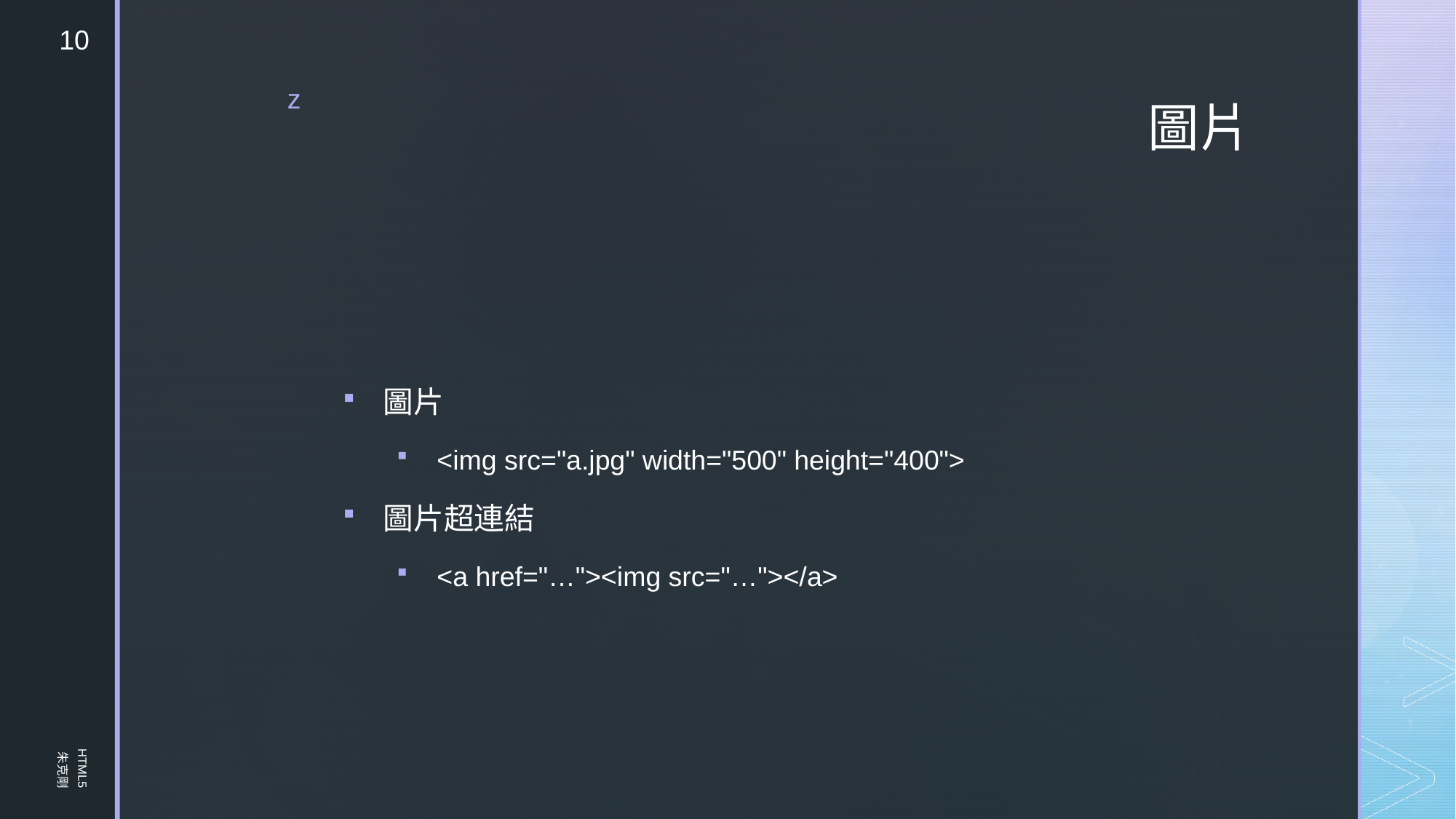

10
# 圖片
圖片
<img src="a.jpg" width="500" height="400">
圖片超連結
<a href="…"><img src="…"></a>
HTML5
朱克剛